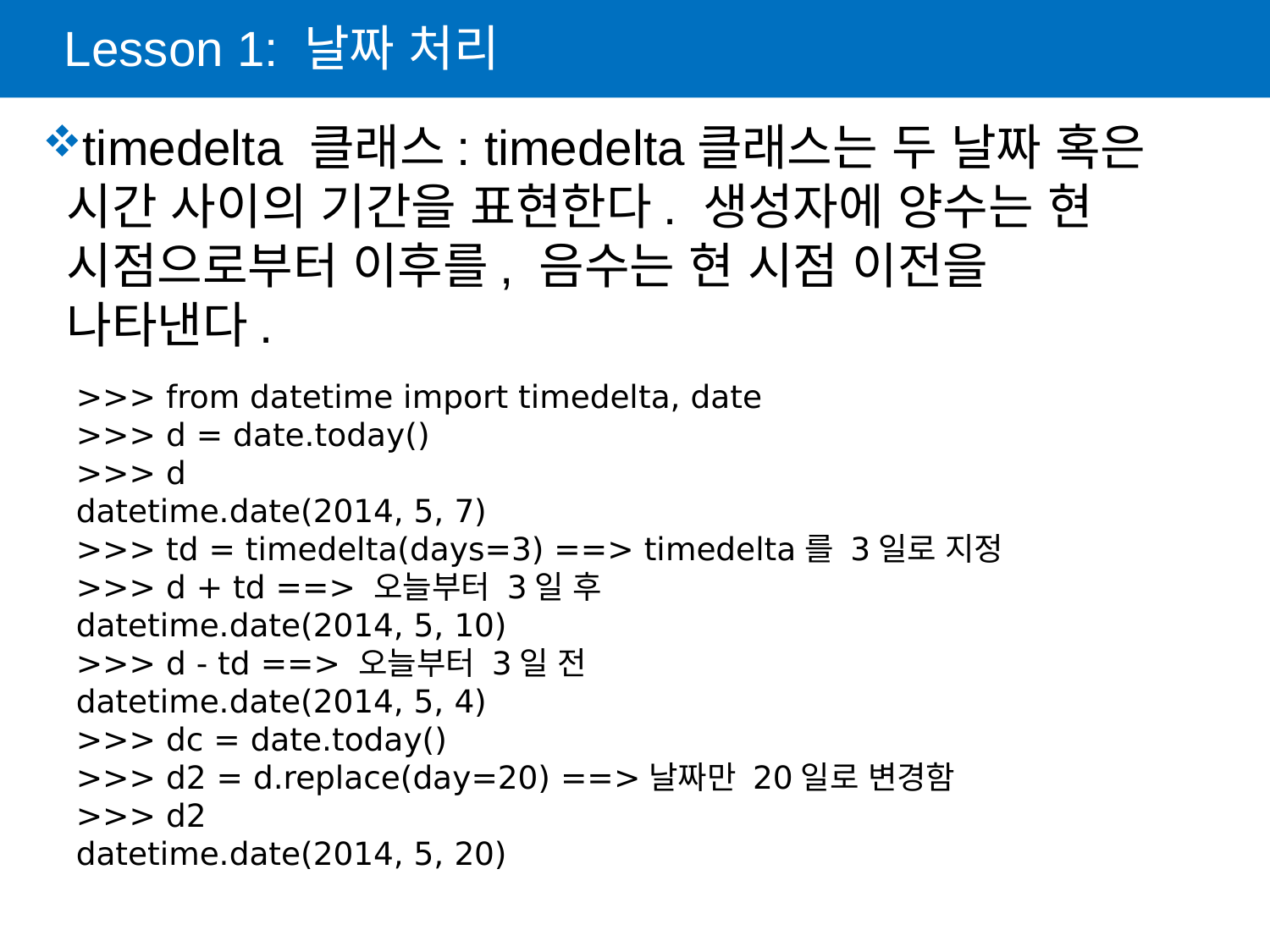

# Lesson 1: 날짜 처리
timedelta 클래스: timedelta클래스는 두 날짜 혹은 시간 사이의 기간을 표현한다. 생성자에 양수는 현 시점으로부터 이후를, 음수는 현 시점 이전을 나타낸다.

>>> from datetime import timedelta, date
>>> d = date.today()
>>> d
datetime.date(2014, 5, 7)
>>> td = timedelta(days=3) ==> timedelta를 3일로 지정
>>> d + td ==> 오늘부터 3일 후
datetime.date(2014, 5, 10)
>>> d - td ==> 오늘부터 3일 전
datetime.date(2014, 5, 4)
>>> dc = date.today()
>>> d2 = d.replace(day=20) ==>날짜만 20일로 변경함
>>> d2
datetime.date(2014, 5, 20)